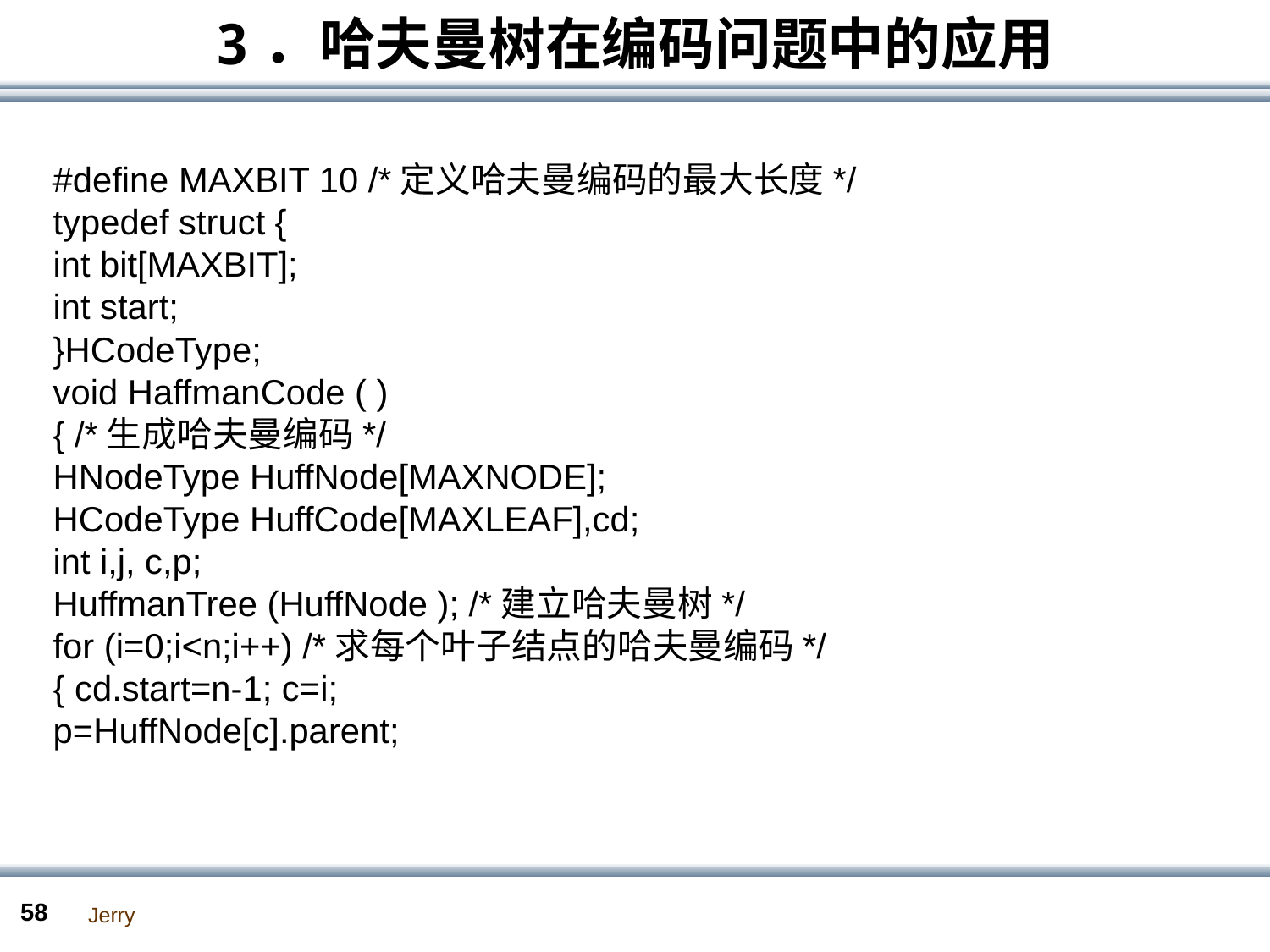

# 3．哈夫曼树在编码问题中的应用
#define MAXBIT 10 /*定义哈夫曼编码的最大长度*/
typedef struct {
int bit[MAXBIT];
int start;
}HCodeType;
void HaffmanCode ( )
{ /*生成哈夫曼编码*/
HNodeType HuffNode[MAXNODE];
HCodeType HuffCode[MAXLEAF],cd;
int i,j, c,p;
HuffmanTree (HuffNode ); /*建立哈夫曼树*/
for (i=0;i<n;i++) /*求每个叶子结点的哈夫曼编码*/
{ cd.start=n-1; c=i;
p=HuffNode[c].parent;